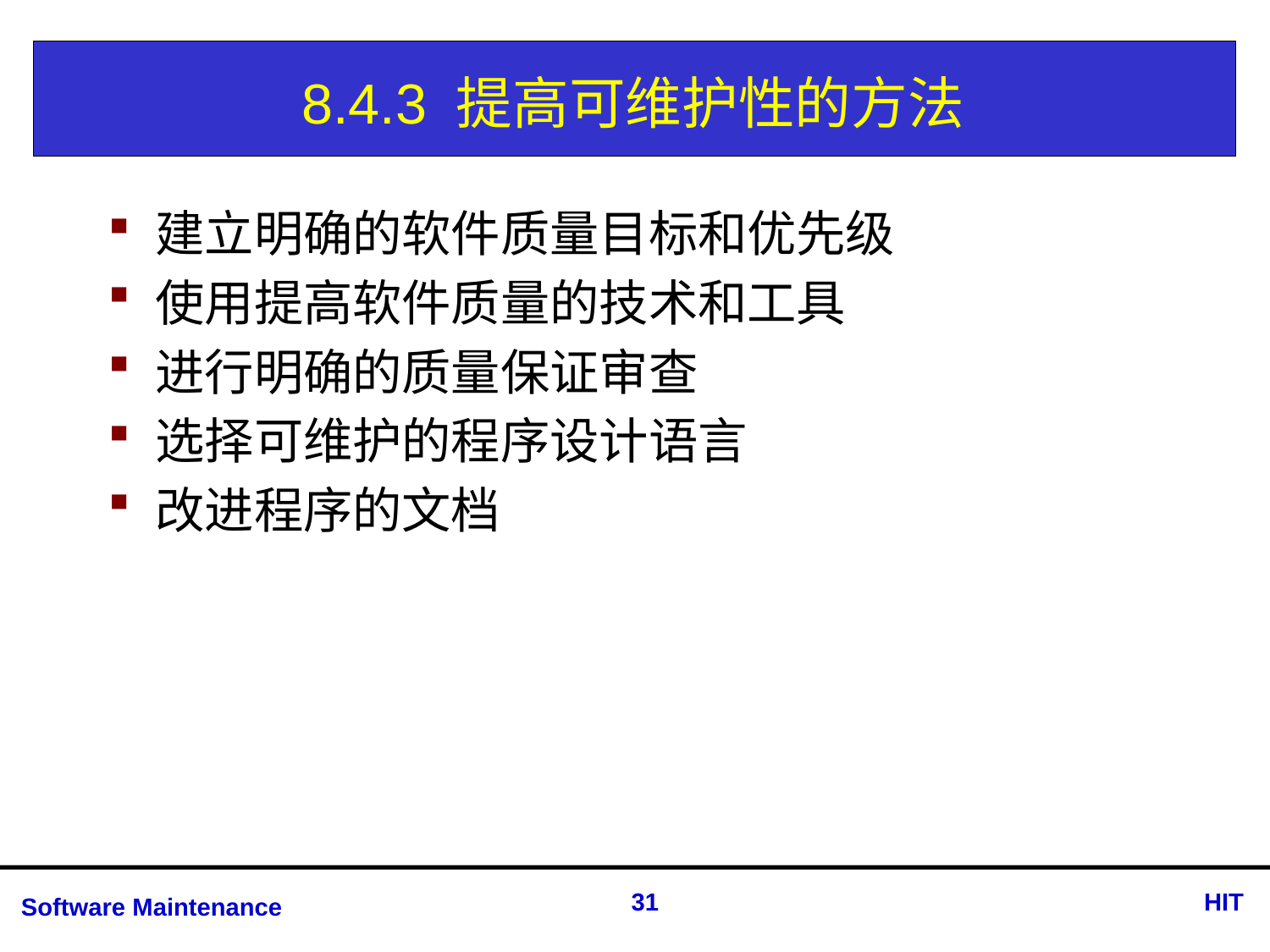

# 8.4.3 提高可维护性的方法
建立明确的软件质量目标和优先级
使用提高软件质量的技术和工具
进行明确的质量保证审查
选择可维护的程序设计语言
改进程序的文档